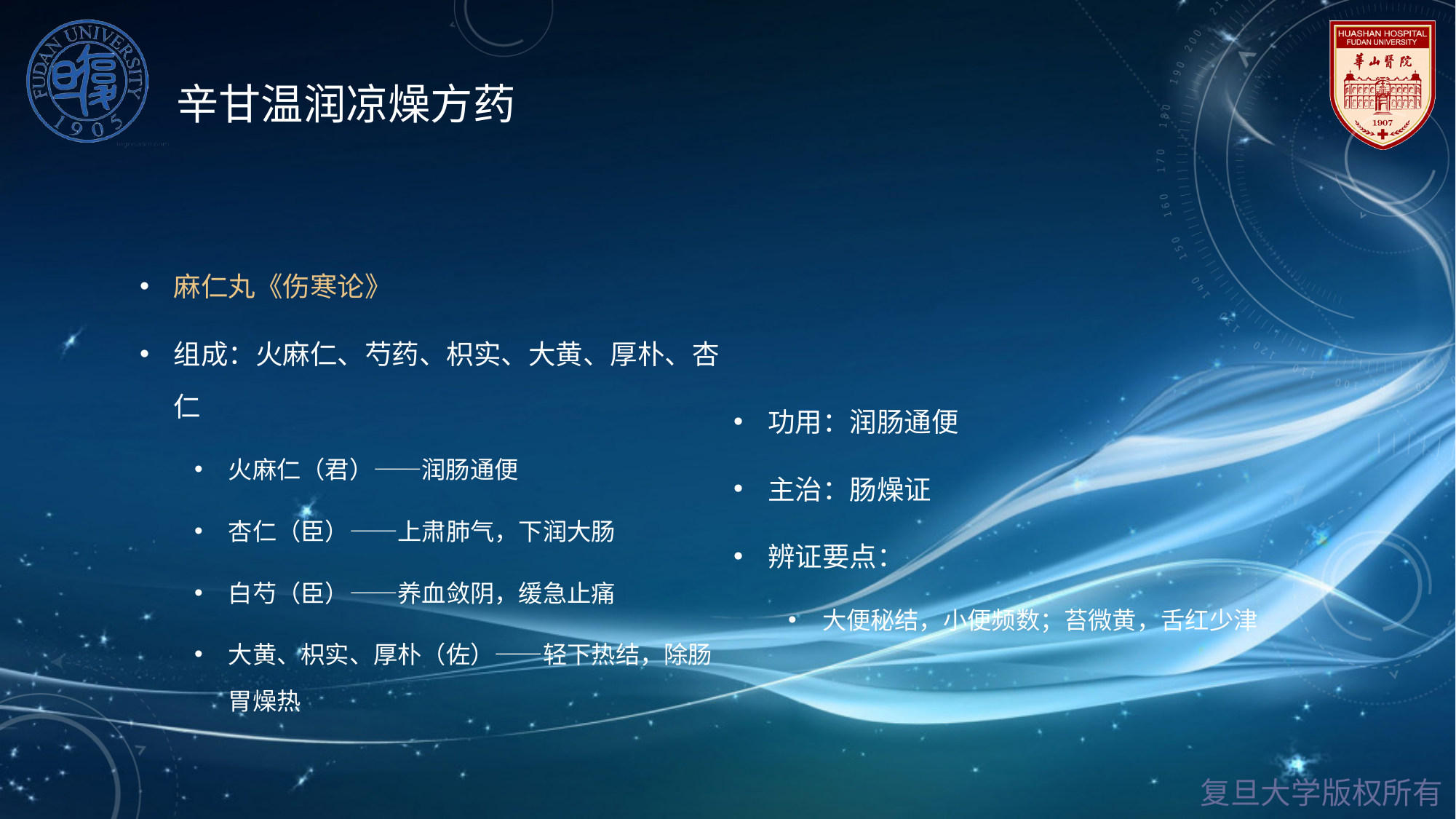

# 辛甘温润凉燥方药
麻仁丸《伤寒论》
组成：火麻仁、芍药、枳实、大黄、厚朴、杏仁
火麻仁（君）——润肠通便
杏仁（臣）——上肃肺气，下润大肠
白芍（臣）——养血敛阴，缓急止痛
大黄、枳实、厚朴（佐）——轻下热结，除肠胃燥热

功用：润肠通便
主治：肠燥证
辨证要点：
大便秘结，小便频数；苔微黄，舌红少津